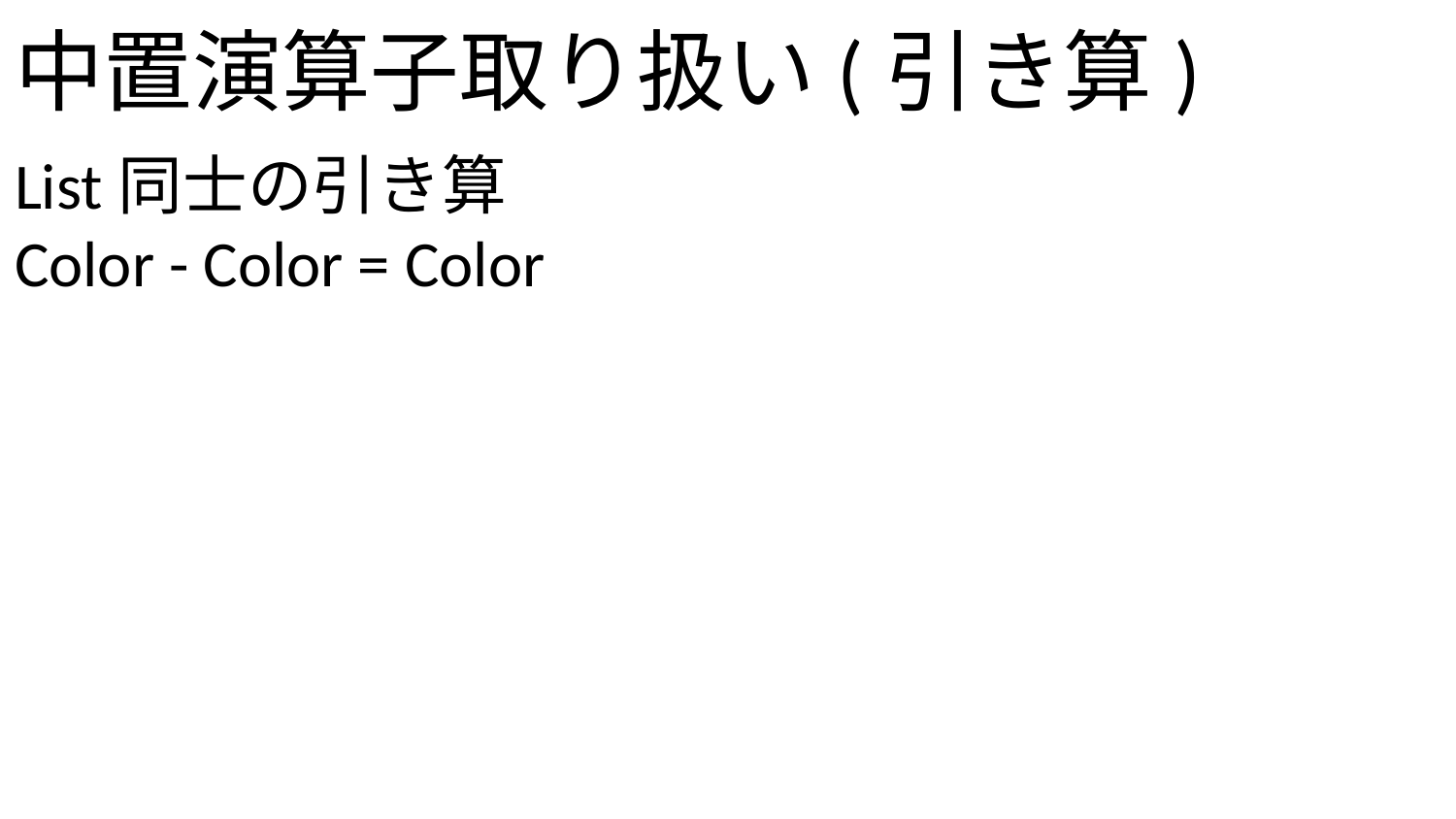

# 中置演算子取り扱い(引き算)
List同士の引き算
Color - Color = Color